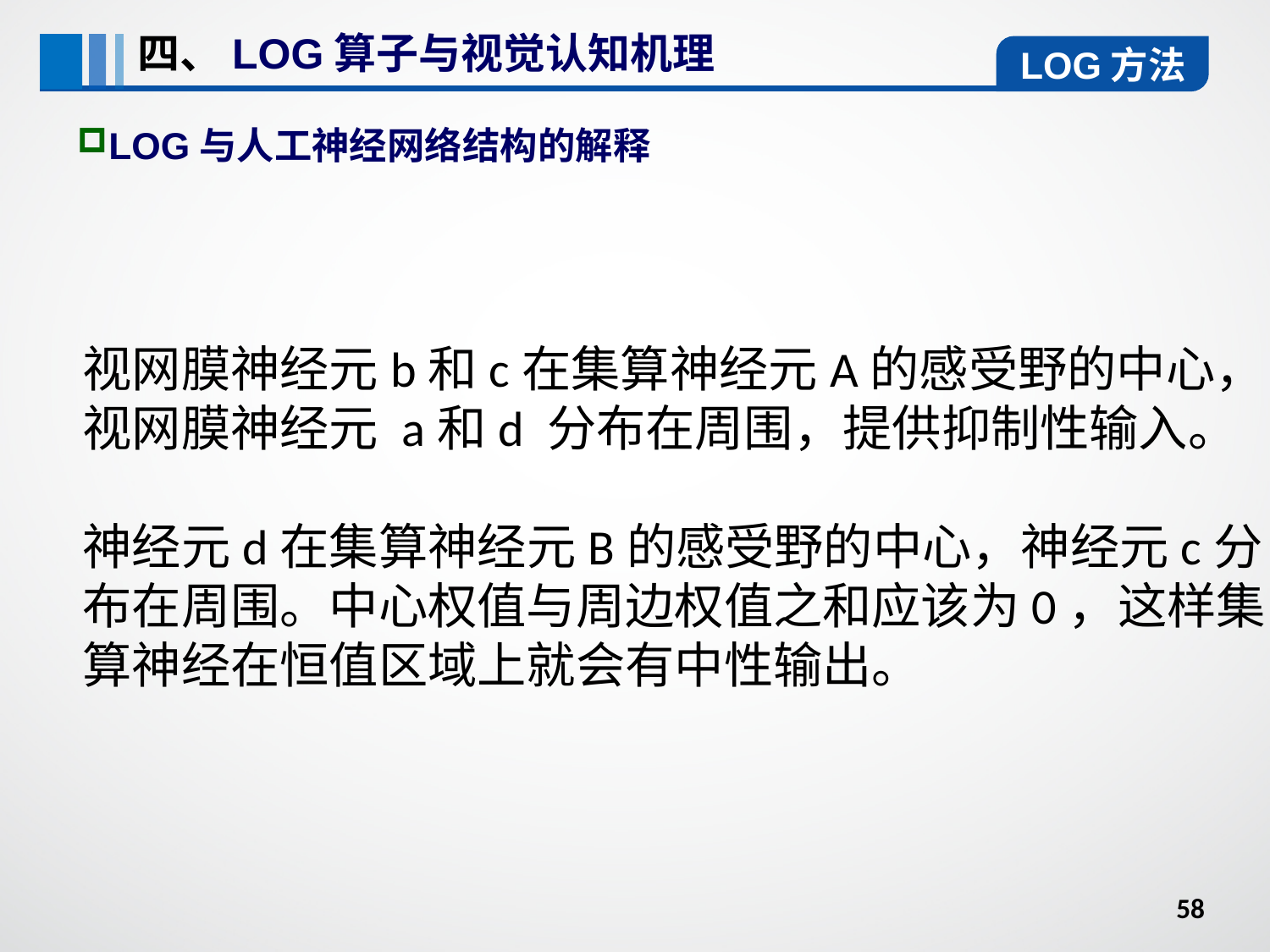

四、LOG算子与视觉认知机理
LOG方法
LOG与人工神经网络结构的解释

视网膜神经元b和c在集算神经元A的感受野的中心，视网膜神经元 a和d 分布在周围，提供抑制性输入。

神经元d在集算神经元B的感受野的中心，神经元c分布在周围。中心权值与周边权值之和应该为0，这样集算神经在恒值区域上就会有中性输出。

58